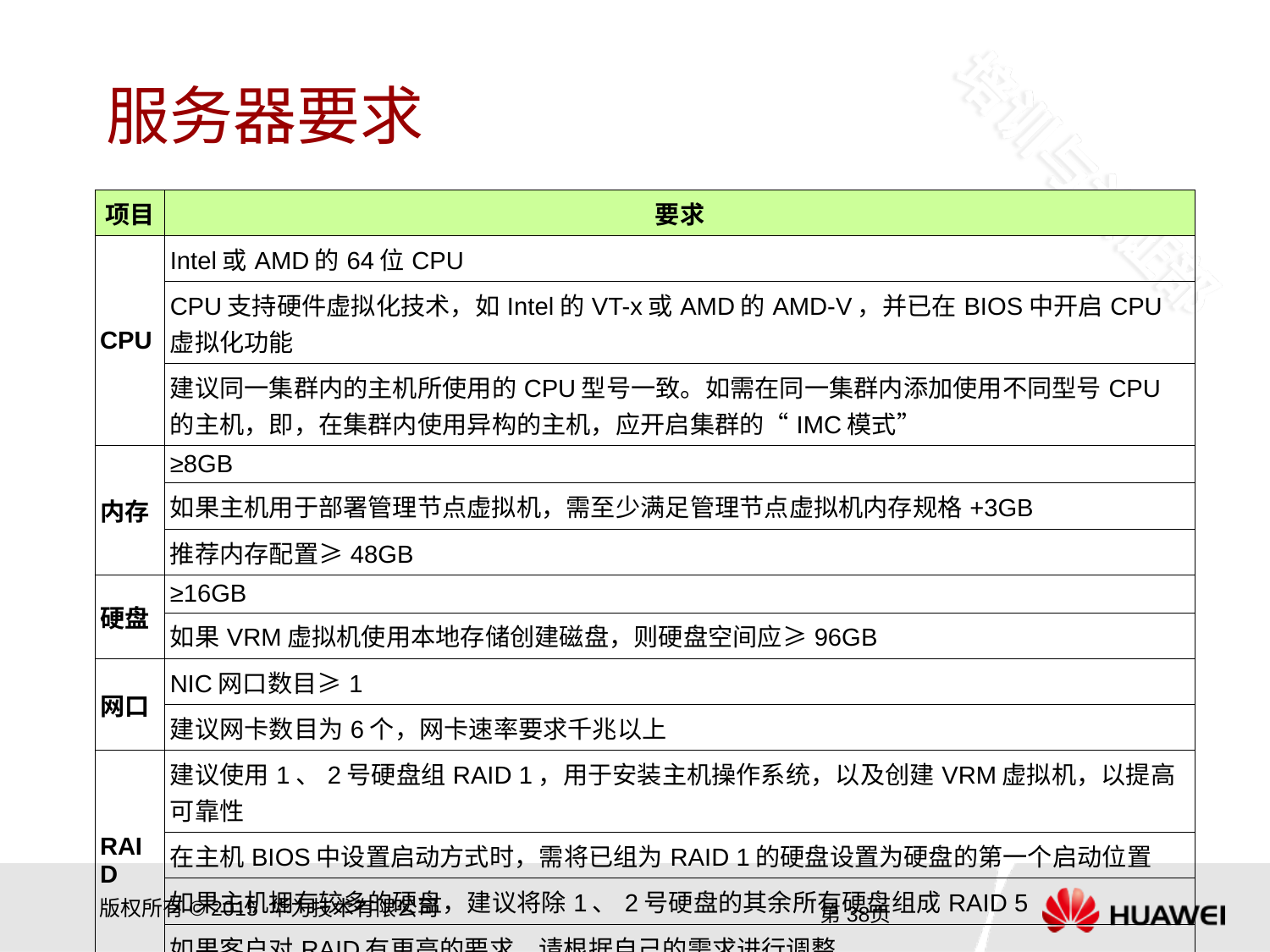

# 服务器要求
| 项目 | 要求 |
| --- | --- |
| CPU | Intel或AMD的64位CPU |
|  | CPU支持硬件虚拟化技术，如Intel的VT-x或AMD的AMD-V，并已在BIOS中开启CPU虚拟化功能 |
|  | 建议同一集群内的主机所使用的CPU型号一致。如需在同一集群内添加使用不同型号CPU的主机，即，在集群内使用异构的主机，应开启集群的“IMC模式” |
| 内存 | ≥8GB |
|  | 如果主机用于部署管理节点虚拟机，需至少满足管理节点虚拟机内存规格+3GB |
|  | 推荐内存配置≥48GB |
| 硬盘 | ≥16GB |
|  | 如果VRM虚拟机使用本地存储创建磁盘，则硬盘空间应≥96GB |
| 网口 | NIC网口数目≥1 |
|  | 建议网卡数目为6个，网卡速率要求千兆以上 |
| RAID | 建议使用1、2号硬盘组RAID 1，用于安装主机操作系统，以及创建VRM虚拟机，以提高可靠性 |
|  | 在主机BIOS中设置启动方式时，需将已组为RAID 1的硬盘设置为硬盘的第一个启动位置 |
|  | 如果主机拥有较多的硬盘，建议将除1、2号硬盘的其余所有硬盘组成RAID 5 |
|  | 如果客户对RAID有更高的要求，请根据自己的需求进行调整 |